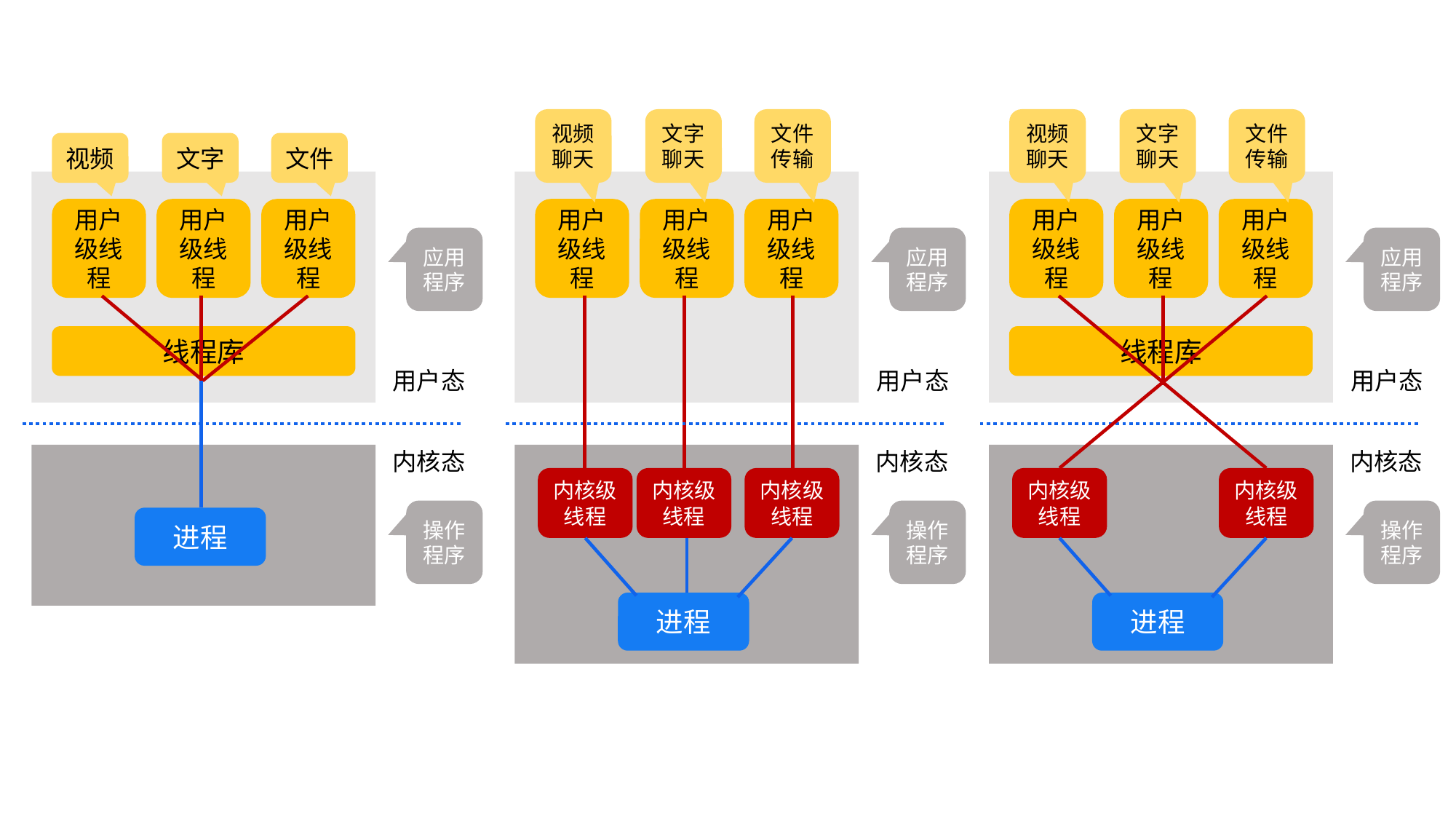

视频
聊天
文字
聊天
文件
传输

用户级线程
用户级线程
用户级线程
应用程序
用户态
内核态

内核级线程
内核级线程
内核级线程
操作程序
进程
视频
聊天
文字
聊天
文件
传输

用户级线程
用户级线程
用户级线程
应用程序
线程库
用户态
内核态

内核级线程
内核级线程
操作程序
进程
视频
文字
文件

用户级线程
用户级线程
用户级线程
应用程序
线程库
用户态
内核态

操作程序
进程